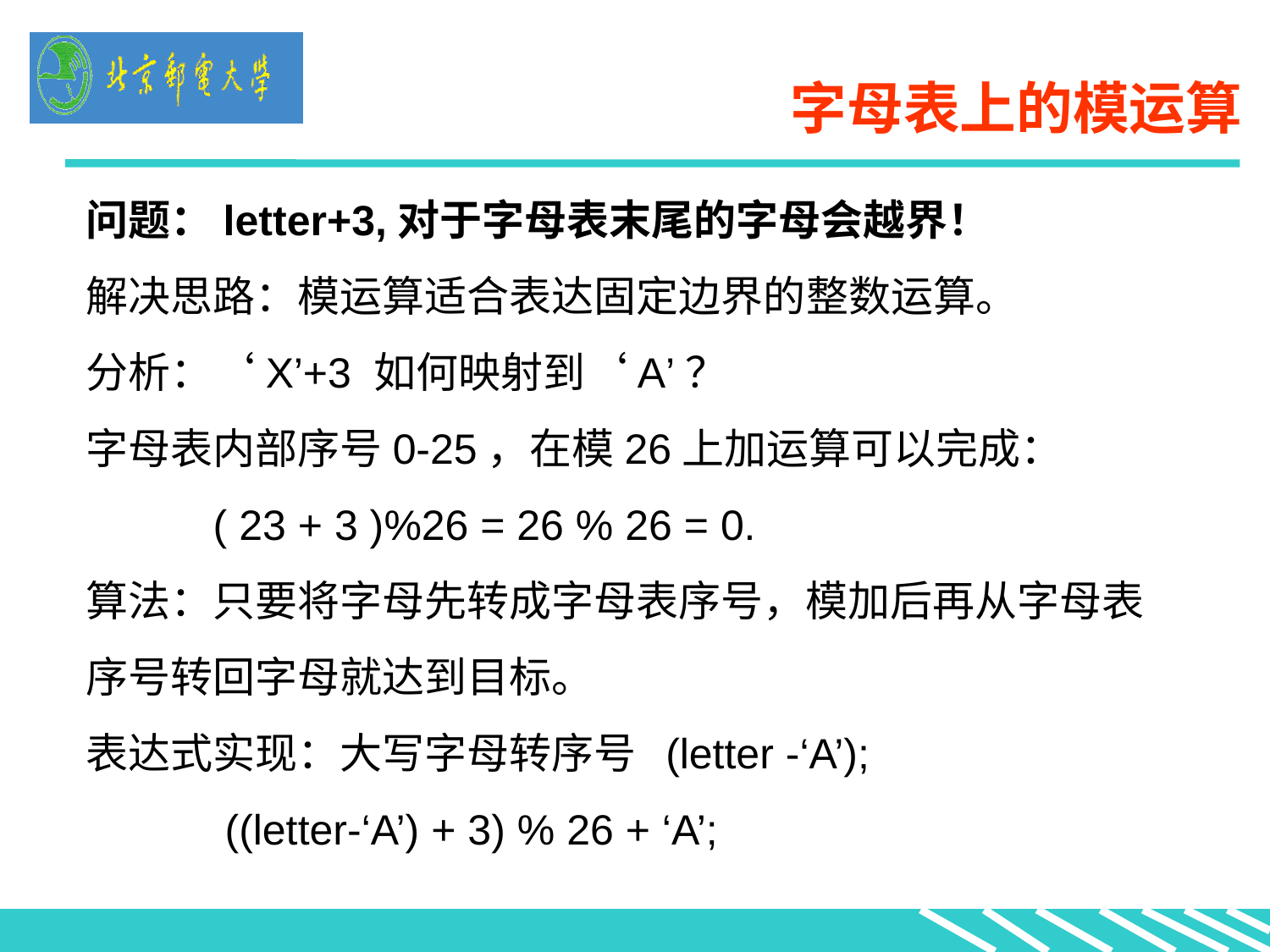

字母表上的模运算
问题：letter+3,对于字母表末尾的字母会越界！
解决思路：模运算适合表达固定边界的整数运算。
分析：‘X’+3 如何映射到‘A’？
字母表内部序号0-25，在模26上加运算可以完成：
	( 23 + 3 )%26 = 26 % 26 = 0.
算法：只要将字母先转成字母表序号，模加后再从字母表序号转回字母就达到目标。
表达式实现：大写字母转序号  (letter -‘A’);
	 ((letter-‘A’) + 3) % 26 + ‘A’;